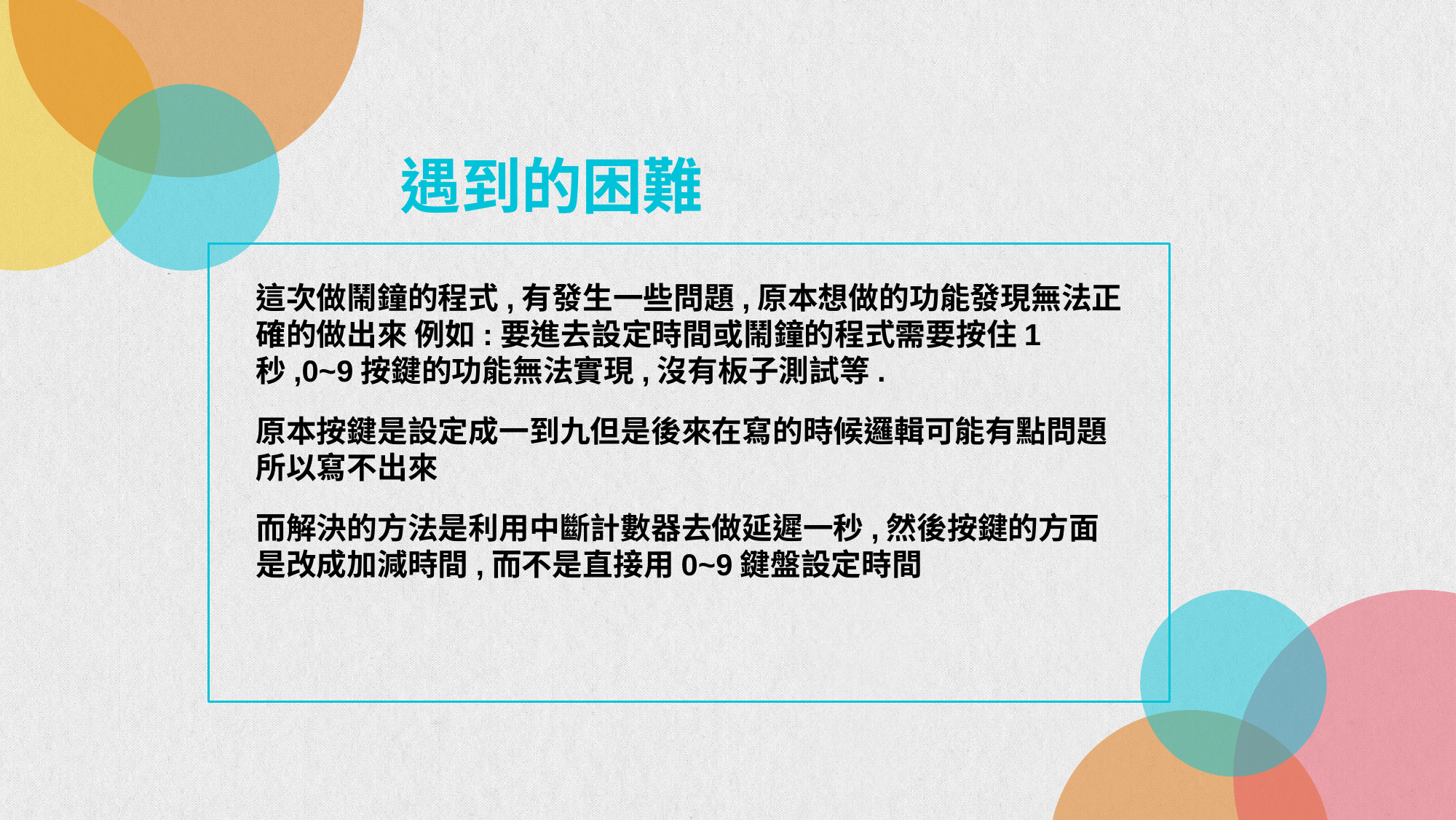

遇到的困難

這次做鬧鐘的程式,有發生一些問題,原本想做的功能發現無法正確的做出來 例如:要進去設定時間或鬧鐘的程式需要按住1秒,0~9按鍵的功能無法實現,沒有板子測試等.
原本按鍵是設定成一到九但是後來在寫的時候邏輯可能有點問題所以寫不出來
而解決的方法是利用中斷計數器去做延遲一秒,然後按鍵的方面是改成加減時間,而不是直接用0~9鍵盤設定時間